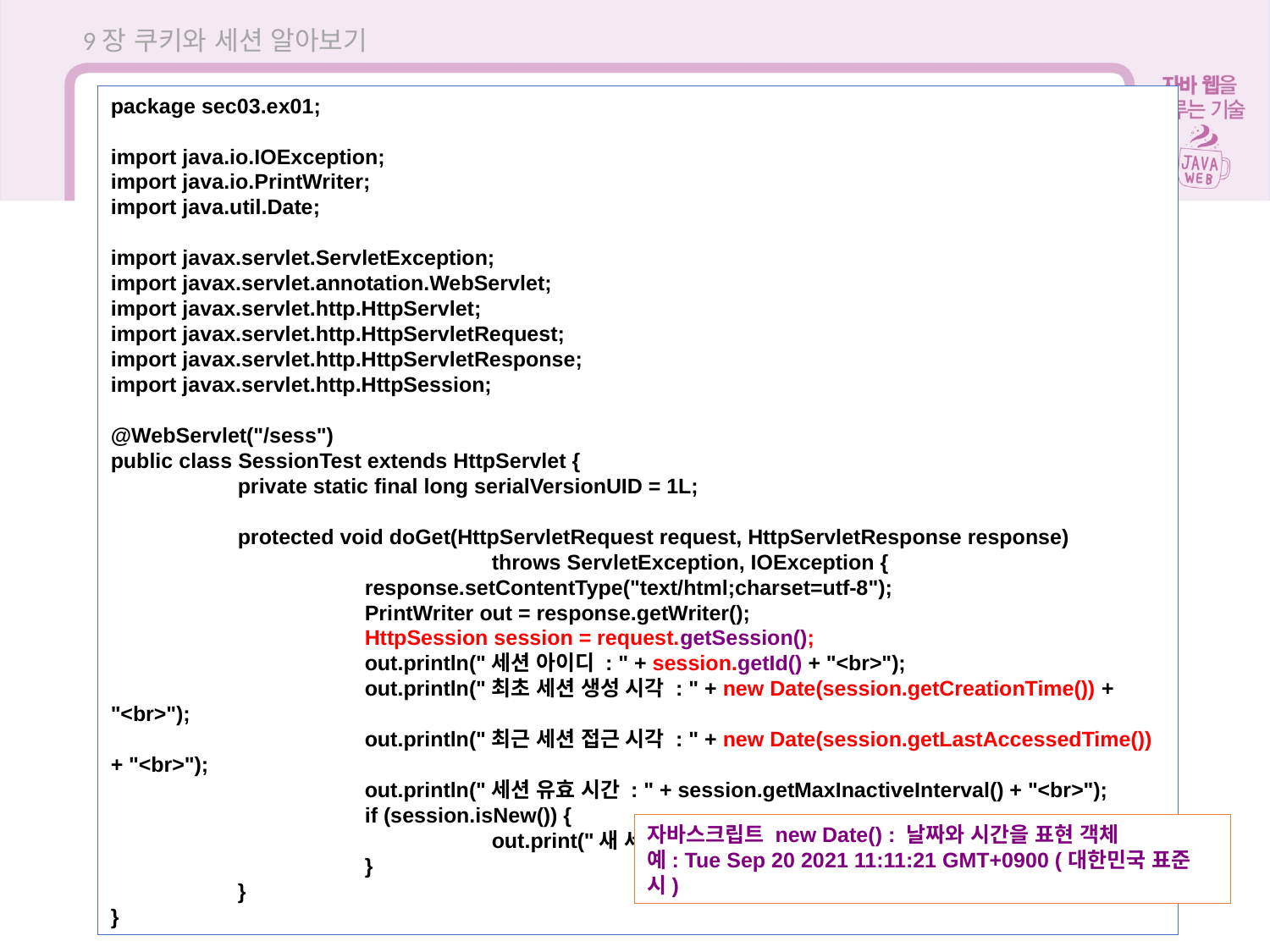

9장 쿠키와 세션 알아보기
9.4 세션을 이용한 웹 페이지 연동 기능
package sec03.ex01;

import java.io.IOException;
import java.io.PrintWriter;
import java.util.Date;

import javax.servlet.ServletException;
import javax.servlet.annotation.WebServlet;
import javax.servlet.http.HttpServlet;
import javax.servlet.http.HttpServletRequest;
import javax.servlet.http.HttpServletResponse;
import javax.servlet.http.HttpSession;

@WebServlet("/sess")
public class SessionTest extends HttpServlet {
	private static final long serialVersionUID = 1L;

	protected void doGet(HttpServletRequest request, HttpServletResponse response)
			throws ServletException, IOException {
		response.setContentType("text/html;charset=utf-8");
		PrintWriter out = response.getWriter();
		HttpSession session = request.getSession();
		out.println("세션 아이디 : " + session.getId() + "<br>");
		out.println("최초 세션 생성 시각 : " + new Date(session.getCreationTime()) + "<br>");
		out.println("최근 세션 접근 시각 : " + new Date(session.getLastAccessedTime()) + "<br>");
		out.println("세션 유효 시간 : " + session.getMaxInactiveInterval() + "<br>");
		if (session.isNew()) {
			out.print("새 세션이 만들어졌습니다.");
		}
	}
}
자바스크립트 new Date() : 날짜와 시간을 표현 객체
예: Tue Sep 20 2021 11:11:21 GMT+0900 (대한민국 표준시)